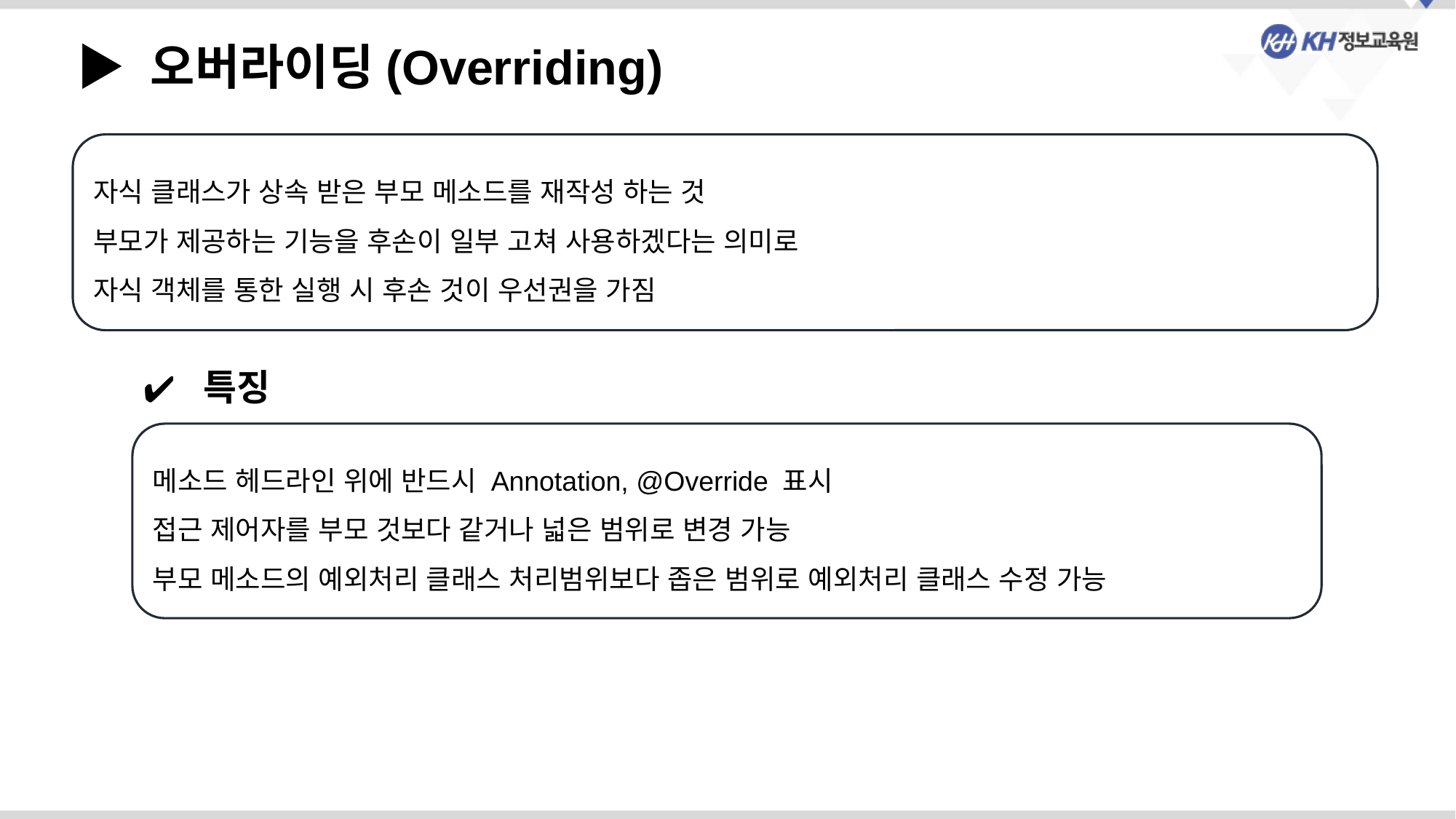

▶ 오버라이딩(Overriding)
자식 클래스가 상속 받은 부모 메소드를 재작성 하는 것
부모가 제공하는 기능을 후손이 일부 고쳐 사용하겠다는 의미로
자식 객체를 통한 실행 시 후손 것이 우선권을 가짐
 특징
메소드 헤드라인 위에 반드시 Annotation, @Override 표시
접근 제어자를 부모 것보다 같거나 넓은 범위로 변경 가능
부모 메소드의 예외처리 클래스 처리범위보다 좁은 범위로 예외처리 클래스 수정 가능